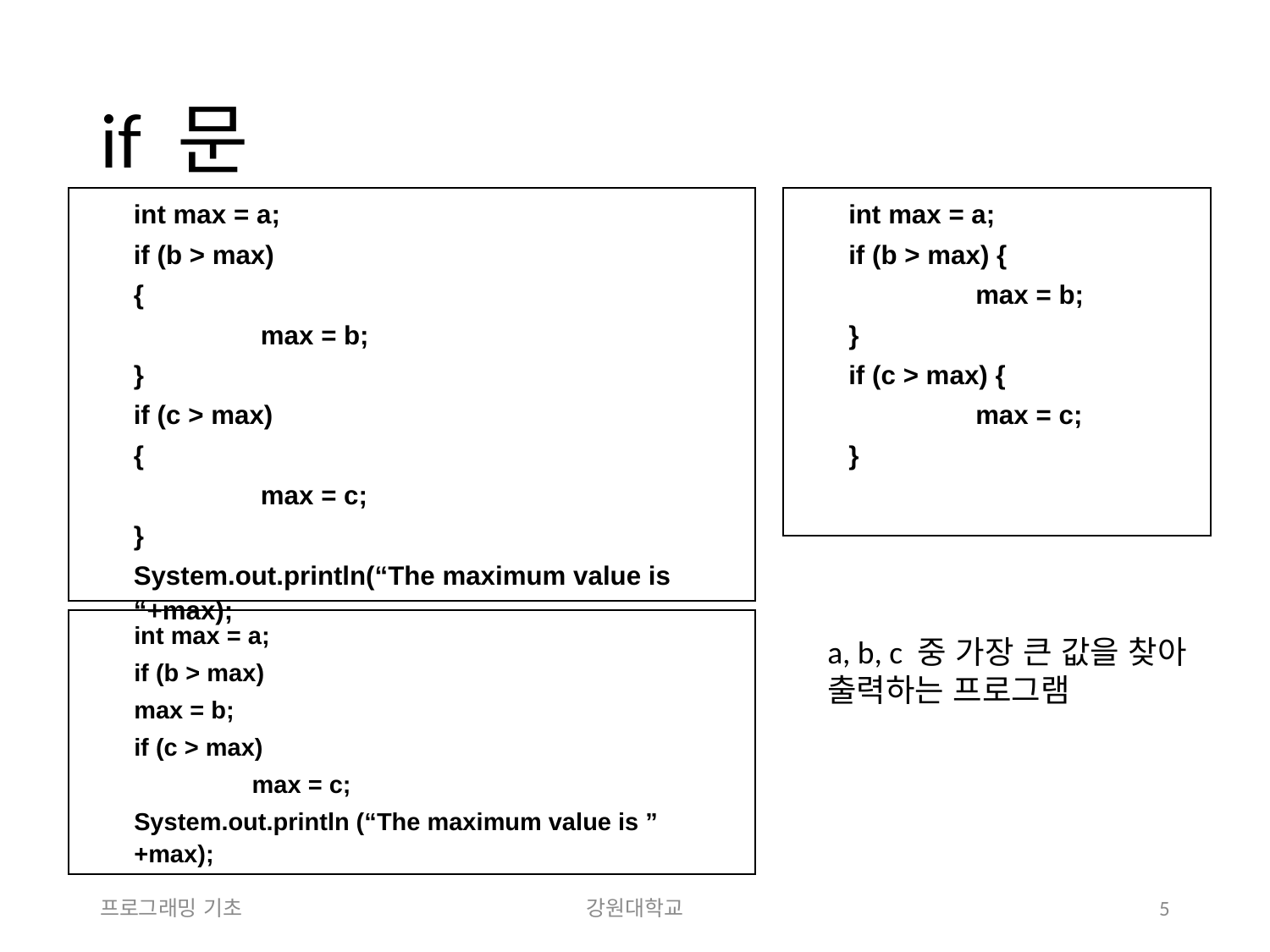

# if 문
int max = a;
if (b > max) {
	max = b;
}
if (c > max) {
	max = c;
}
int max = a;
if (b > max)
{
	max = b;
}
if (c > max)
{
	max = c;
}
System.out.println(“The maximum value is “+max);
int max = a;
if (b > max)
	max = b;
if (c > max)
 	max = c;
System.out.println (“The maximum value is ” +max);
a, b, c 중 가장 큰 값을 찾아 출력하는 프로그램
프로그래밍 기초
강원대학교
5